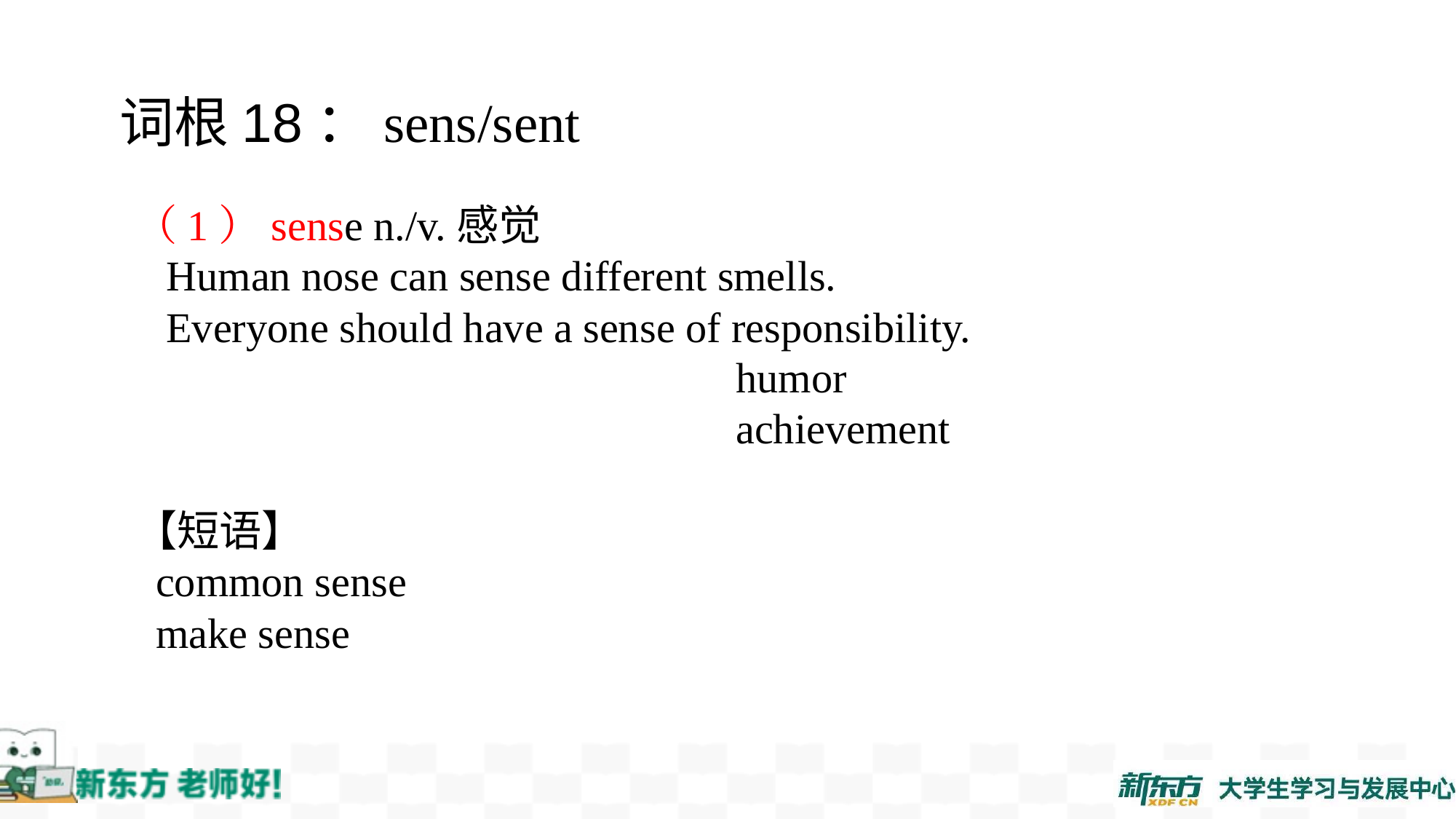

词根18：sens/sent
（1）sense n./v.感觉
   Human nose can sense different smells.
   Everyone should have a sense of responsibility.
                                                         humor
                                                         achievement

【短语】
  common sense
  make sense